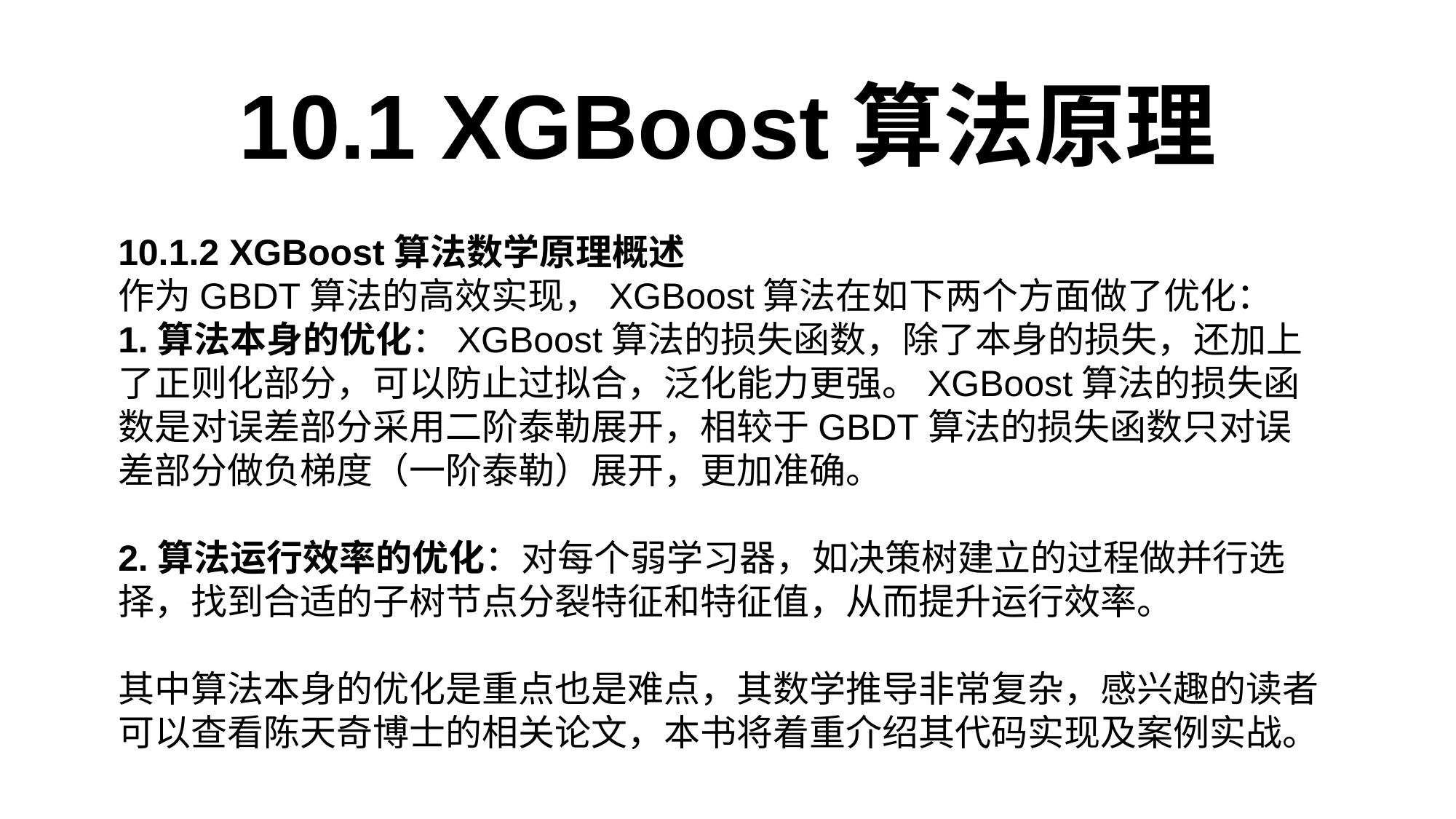

10.1 XGBoost算法原理
10.1.2 XGBoost算法数学原理概述
作为GBDT算法的高效实现，XGBoost算法在如下两个方面做了优化：
1.算法本身的优化：XGBoost算法的损失函数，除了本身的损失，还加上了正则化部分，可以防止过拟合，泛化能力更强。XGBoost算法的损失函数是对误差部分采用二阶泰勒展开，相较于GBDT算法的损失函数只对误差部分做负梯度（一阶泰勒）展开，更加准确。

2.算法运行效率的优化：对每个弱学习器，如决策树建立的过程做并行选择，找到合适的子树节点分裂特征和特征值，从而提升运行效率。

其中算法本身的优化是重点也是难点，其数学推导非常复杂，感兴趣的读者可以查看陈天奇博士的相关论文，本书将着重介绍其代码实现及案例实战。